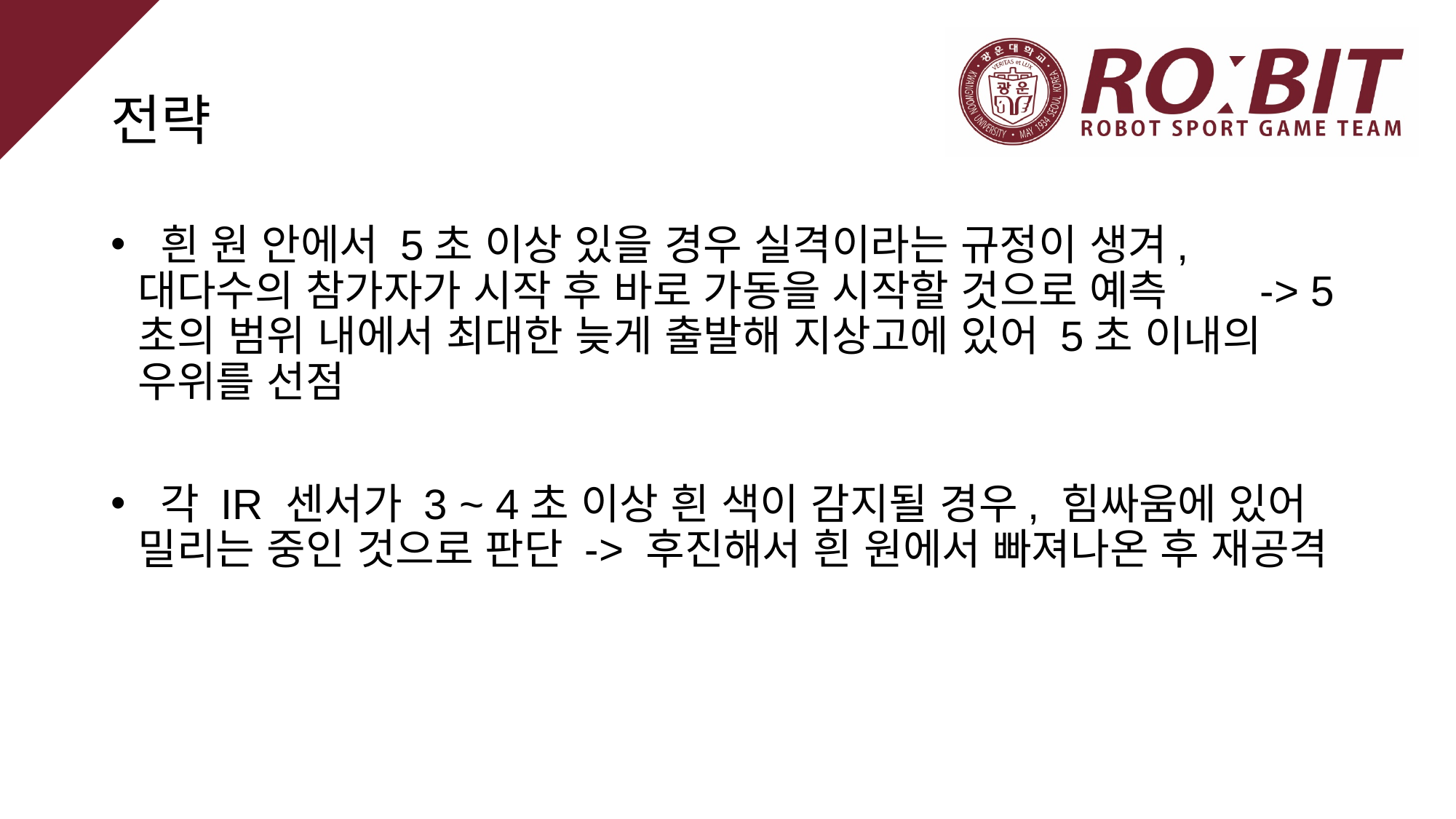

# 전략
 흰 원 안에서 5초 이상 있을 경우 실격이라는 규정이 생겨, 대다수의 참가자가 시작 후 바로 가동을 시작할 것으로 예측       -> 5초의 범위 내에서 최대한 늦게 출발해 지상고에 있어 5초 이내의 우위를 선점

 각 IR 센서가 3 ~ 4초 이상 흰 색이 감지될 경우, 힘싸움에 있어 밀리는 중인 것으로 판단 -> 후진해서 흰 원에서 빠져나온 후 재공격